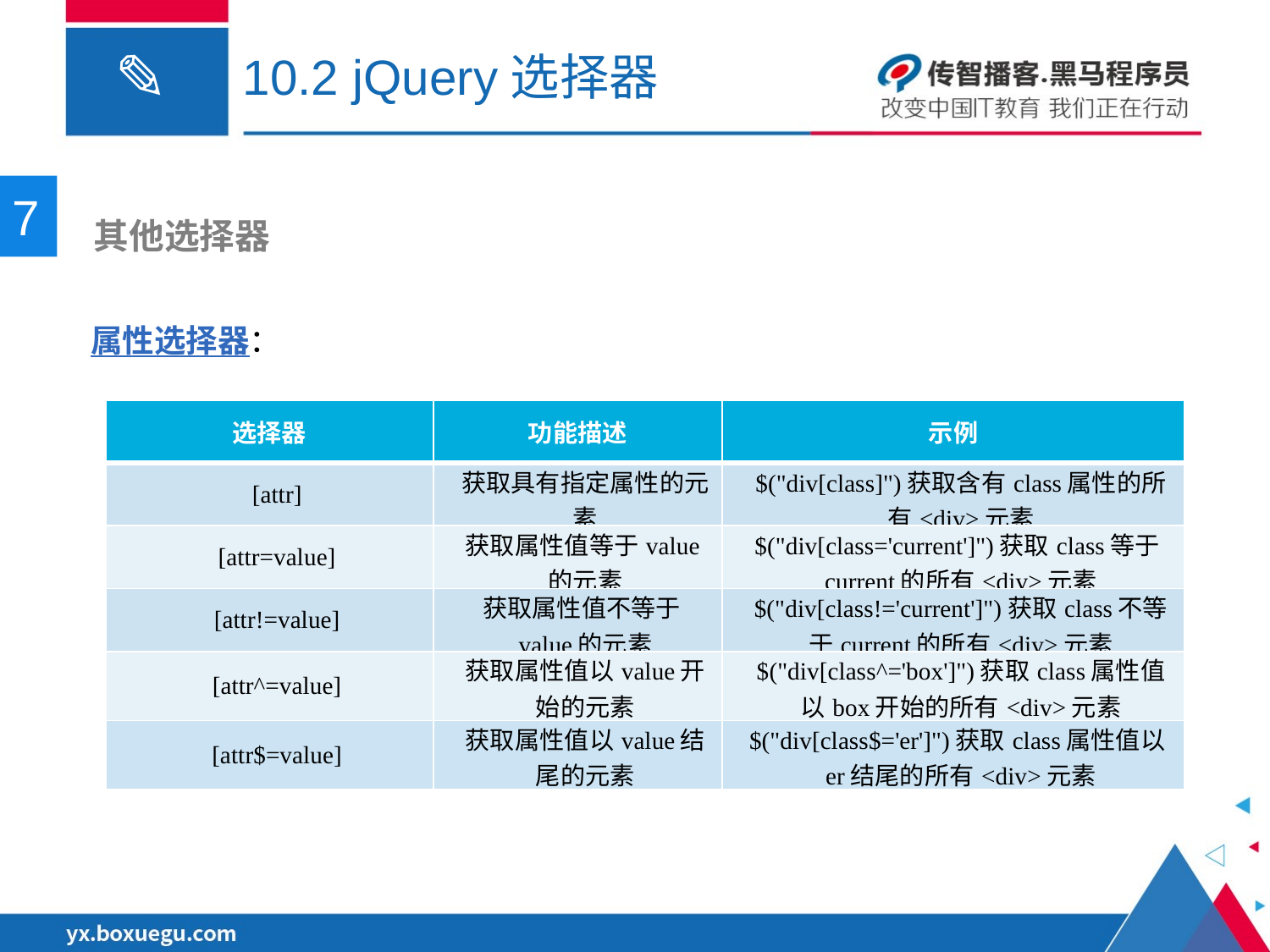

# 10.2 jQuery选择器

7
  其他选择器
属性选择器：
| 选择器 | 功能描述 | 示例 |
| --- | --- | --- |
| [attr] | 获取具有指定属性的元素 | $("div[class]")获取含有class属性的所有<div>元素 |
| [attr=value] | 获取属性值等于value的元素 | $("div[class='current']")获取class等于current的所有<div>元素 |
| [attr!=value] | 获取属性值不等于value的元素 | $("div[class!='current']")获取class不等于current的所有<div>元素 |
| [attr^=value] | 获取属性值以value开始的元素 | $("div[class^='box']")获取class属性值以box开始的所有<div>元素 |
| [attr$=value] | 获取属性值以value结尾的元素 | $("div[class$='er']")获取class属性值以er结尾的所有<div>元素 |